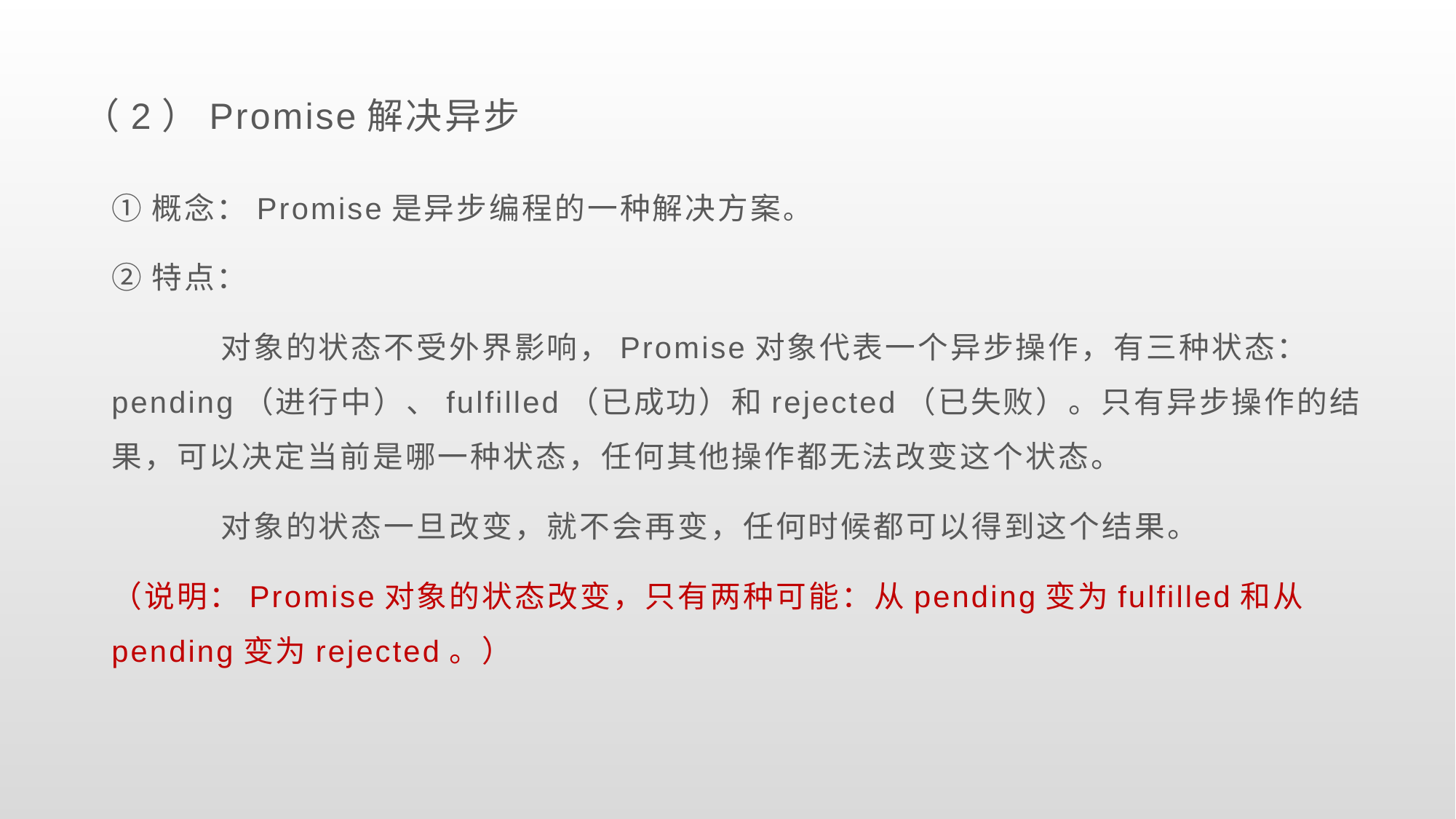

# （2）Promise解决异步
①概念：Promise是异步编程的一种解决方案。
②特点：
	对象的状态不受外界影响，Promise对象代表一个异步操作，有三种状态：pending（进行中）、fulfilled（已成功）和rejected（已失败）。只有异步操作的结果，可以决定当前是哪一种状态，任何其他操作都无法改变这个状态。
	对象的状态一旦改变，就不会再变，任何时候都可以得到这个结果。
（说明：Promise对象的状态改变，只有两种可能：从pending变为fulfilled和从pending变为rejected。）